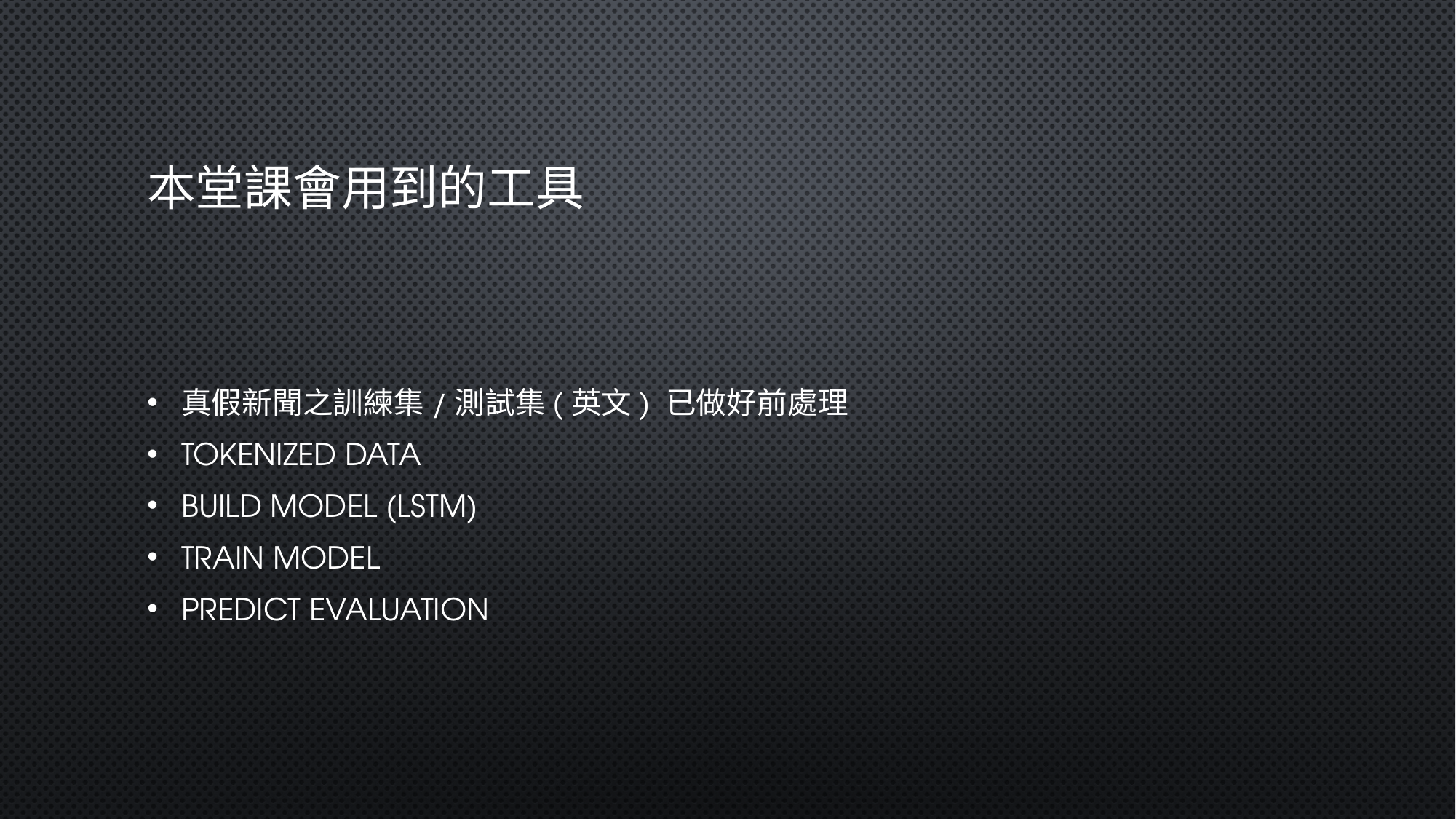

# 本堂課會用到的工具
真假新聞之訓練集/測試集(英文) 已做好前處理
Tokenized data
Build model (LSTM)
Train Model
Predict evaluation